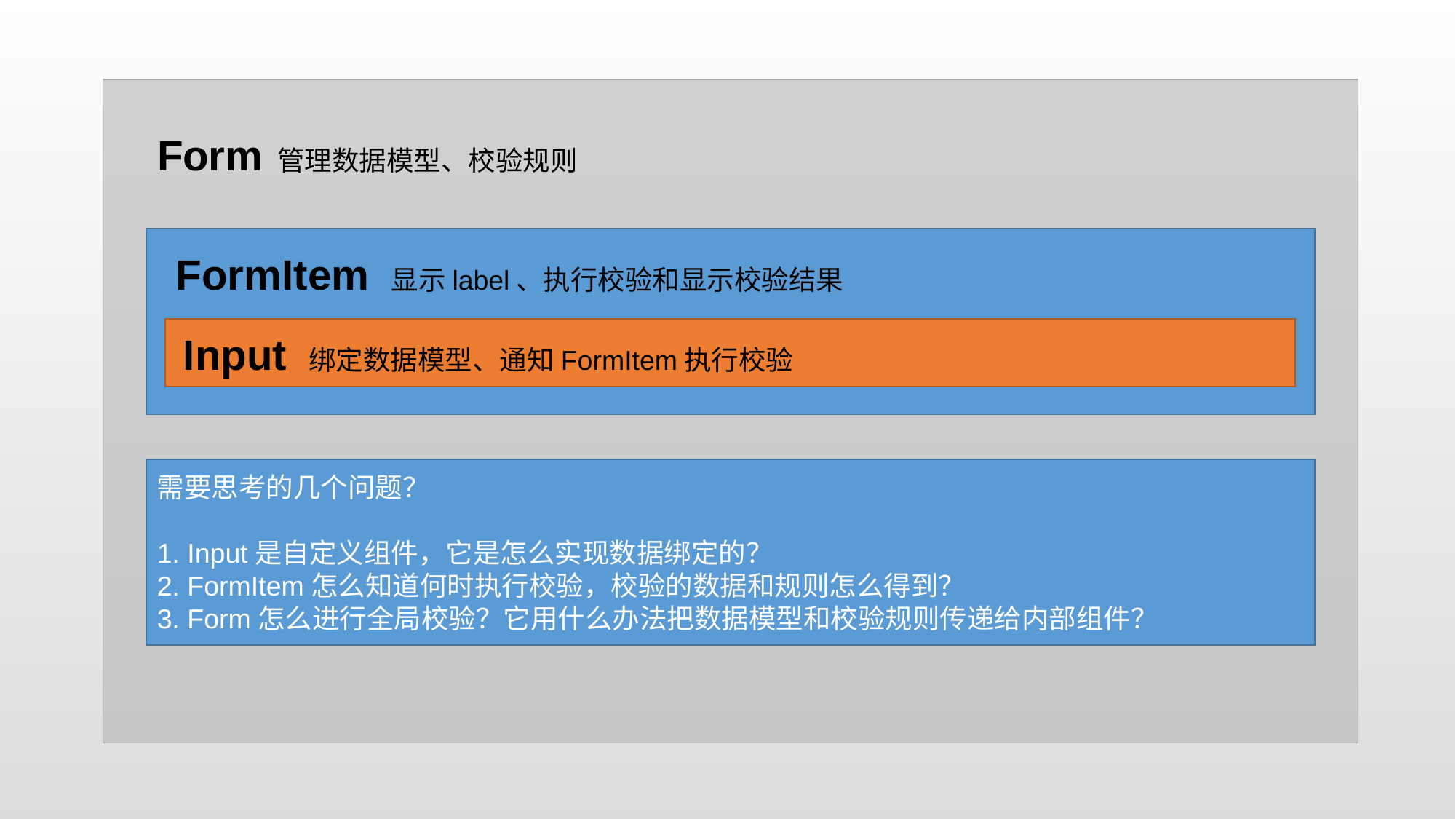

Form 管理数据模型、校验规则

FormItem 显示label、执行校验和显示校验结果

Input 绑定数据模型、通知FormItem执行校验
需要思考的几个问题？

1. Input是自定义组件，它是怎么实现数据绑定的？
2. FormItem怎么知道何时执行校验，校验的数据和规则怎么得到？
3. Form怎么进行全局校验？它用什么办法把数据模型和校验规则传递给内部组件？